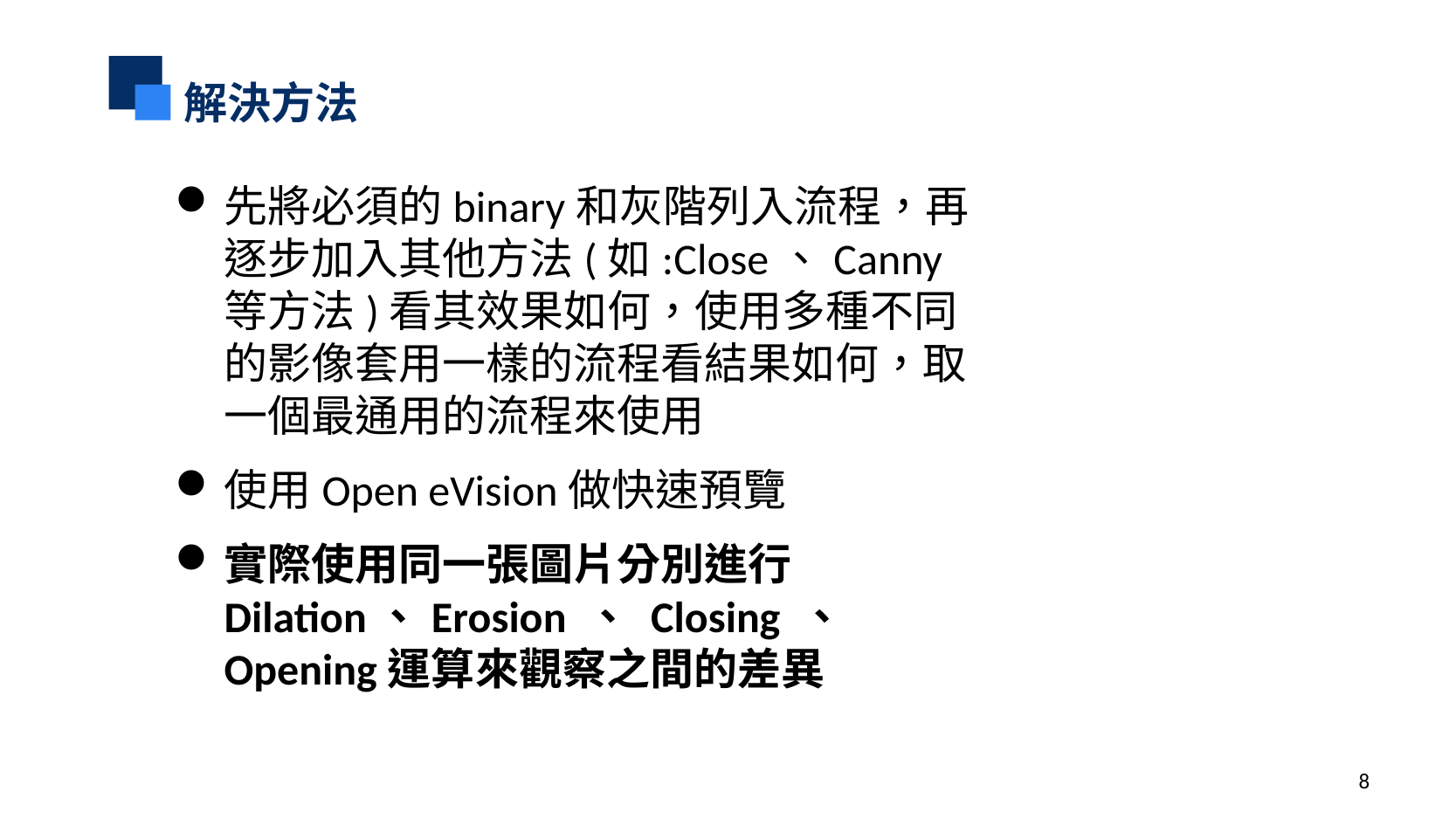

解決方法

先將必須的binary和灰階列入流程，再逐步加入其他方法(如:Close、Canny等方法)看其效果如何，使用多種不同的影像套用一樣的流程看結果如何，取一個最通用的流程來使用
使用Open eVision做快速預覽
實際使用同一張圖片分別進行Dilation、Erosion 、 Closing 、 Opening運算來觀察之間的差異
8